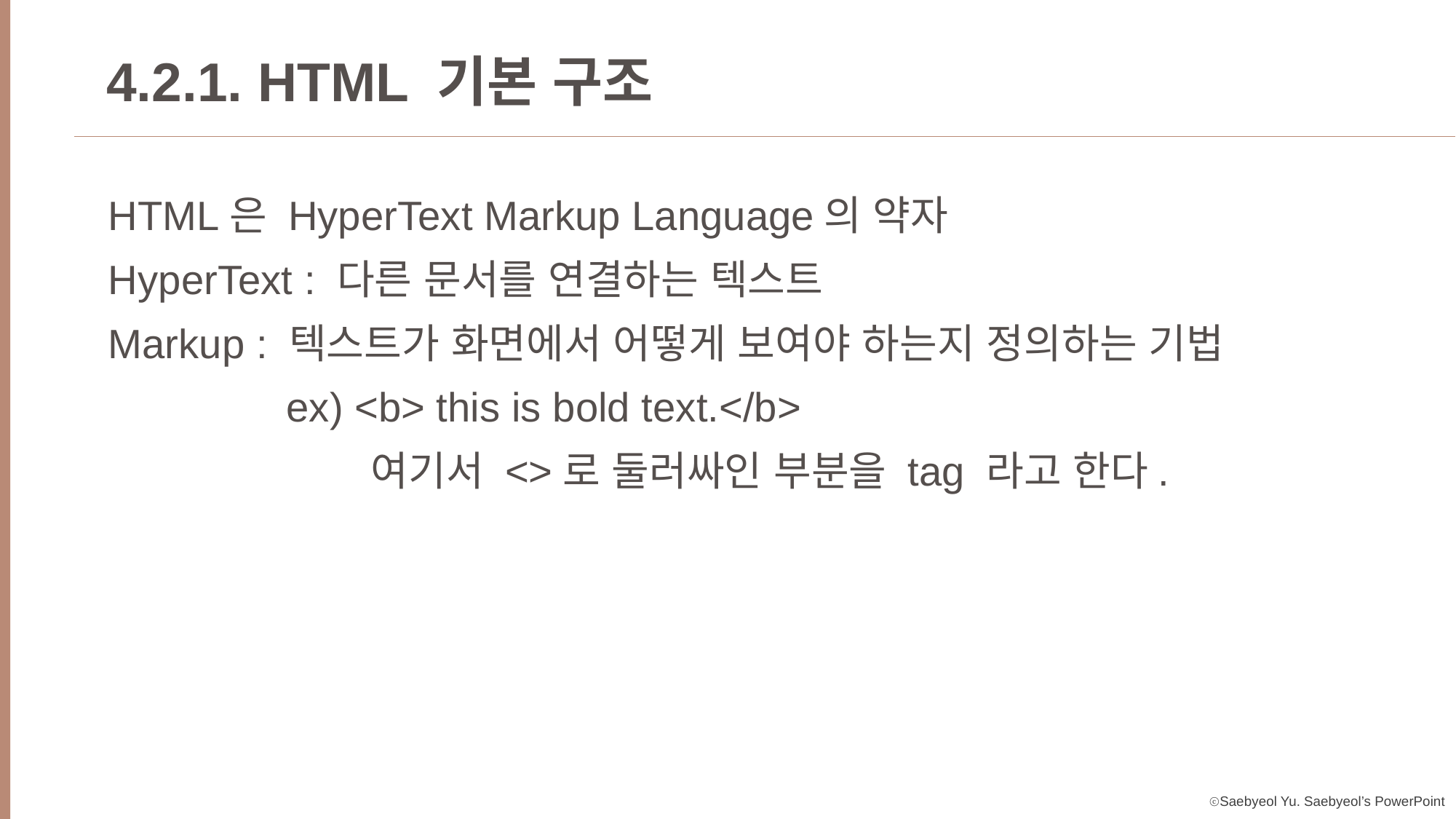

4.2.1. HTML 기본 구조
HTML은 HyperText Markup Language의 약자
HyperText : 다른 문서를 연결하는 텍스트
Markup : 텍스트가 화면에서 어떻게 보여야 하는지 정의하는 기법
	      ex) <b> this is bold text.</b>
		   여기서 <>로 둘러싸인 부분을 tag 라고 한다.